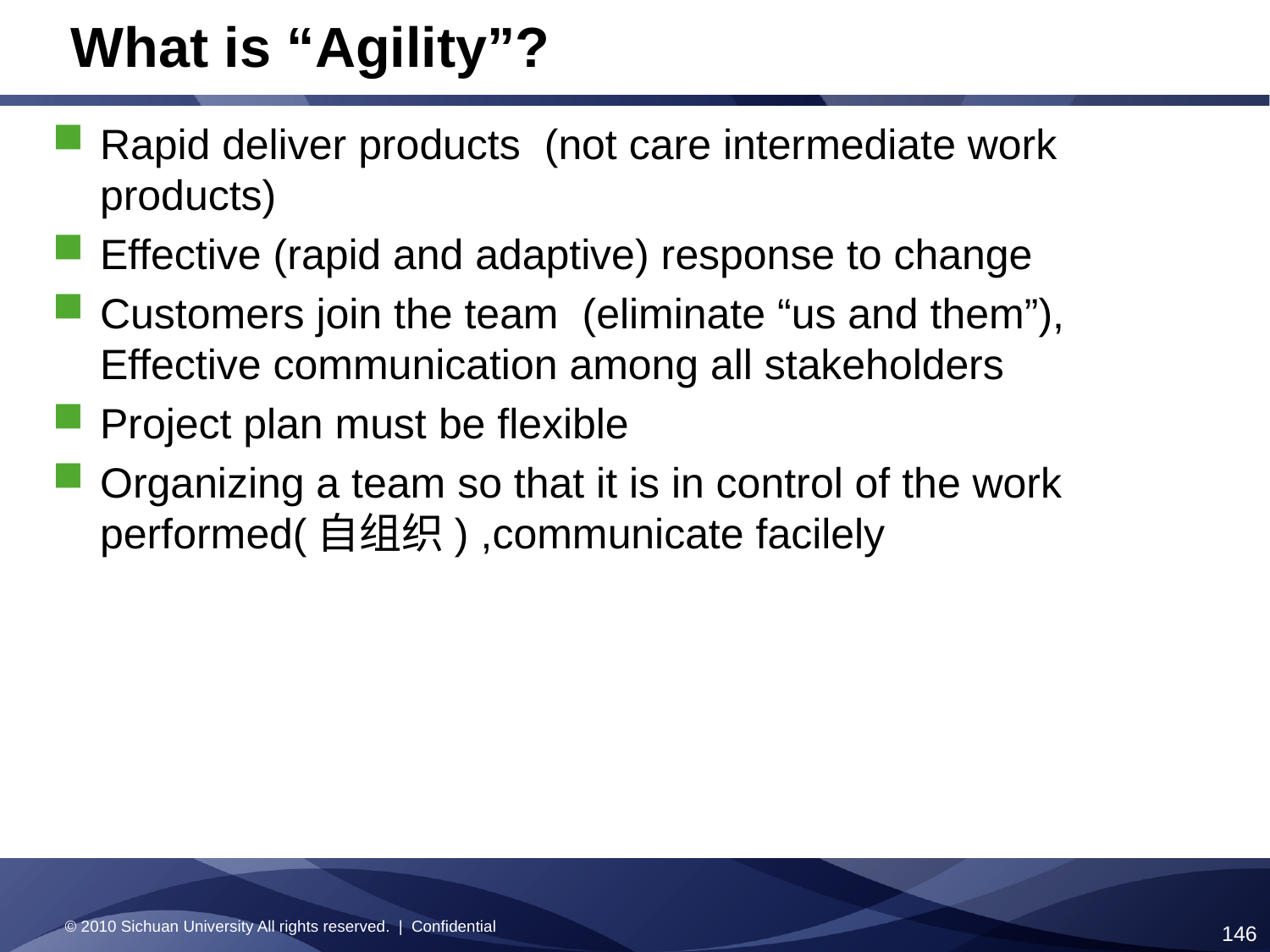

What is “Agility”?
Rapid deliver products  (not care intermediate work products)
Effective (rapid and adaptive) response to change
Customers join the team  (eliminate “us and them”), Effective communication among all stakeholders
Project plan must be flexible
Organizing a team so that it is in control of the work performed(自组织) ,communicate facilely
© 2010 Sichuan University All rights reserved.  |  Confidential
146